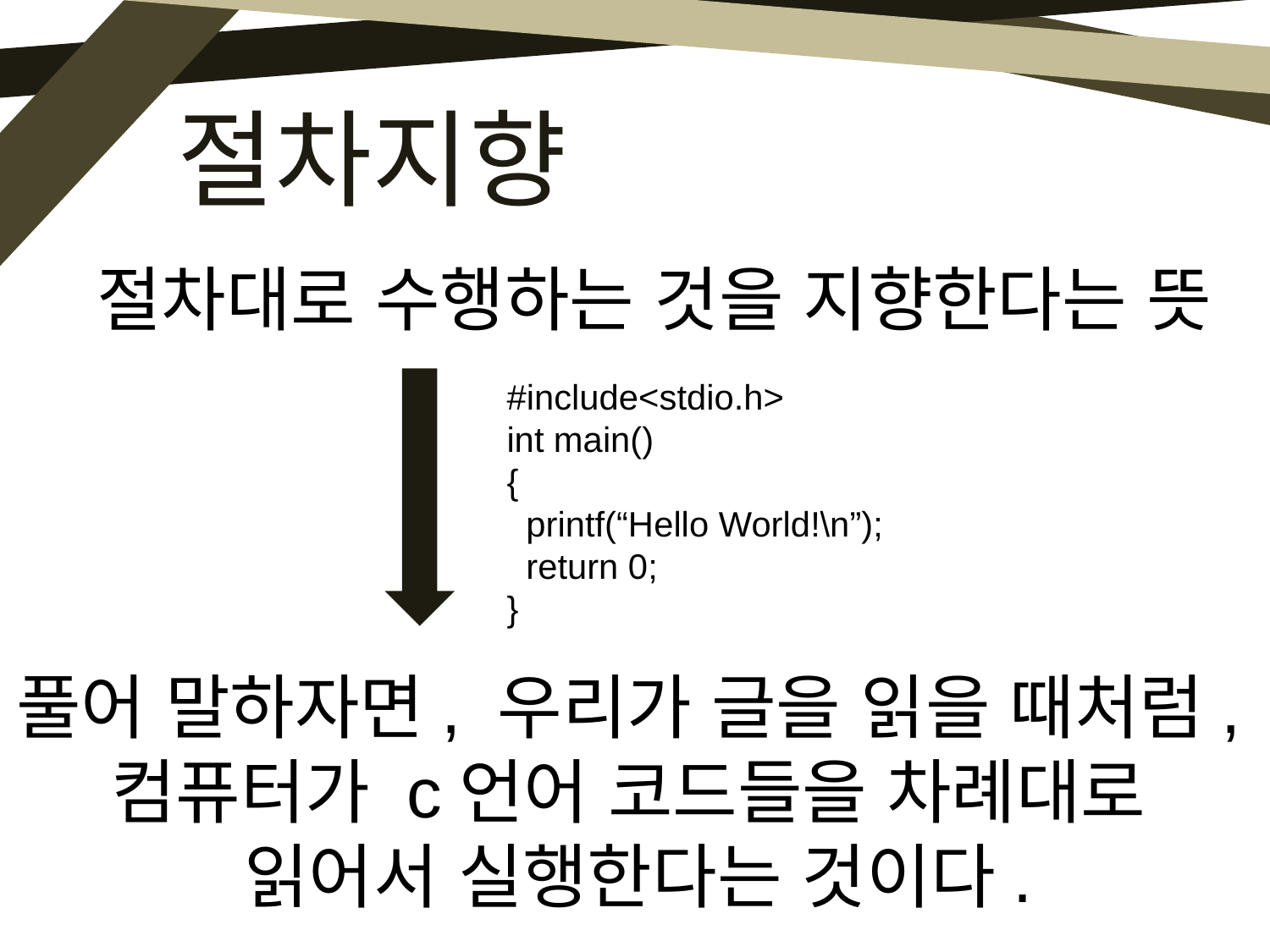

절차지향
절차대로 수행하는 것을 지향한다는 뜻

#include<stdio.h>
int main()
{
  printf(“Hello World!\n”);
  return 0;
}
풀어 말하자면, 우리가 글을 읽을 때처럼,
컴퓨터가 c언어 코드들을 차례대로
읽어서 실행한다는 것이다.